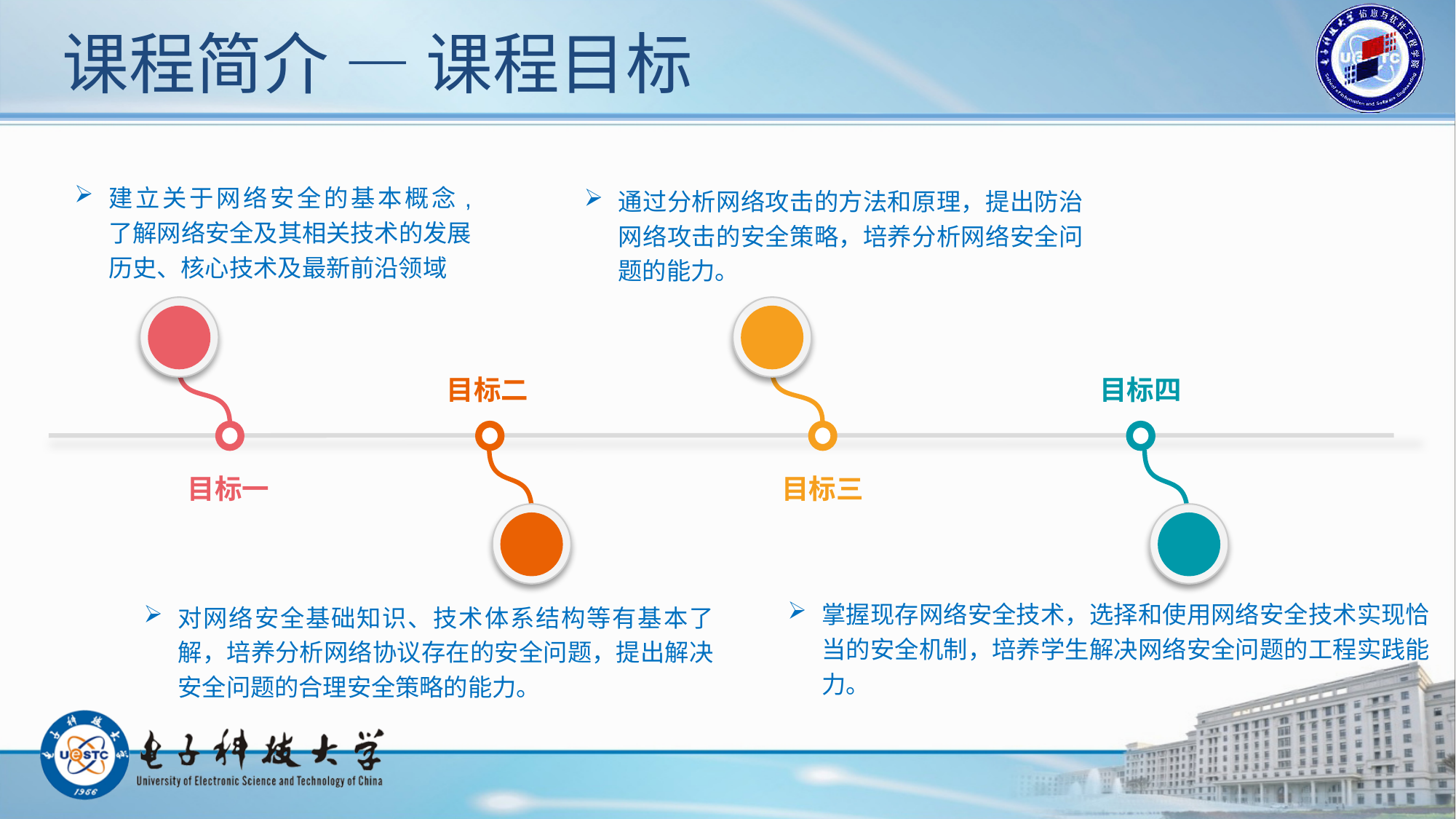

# 课程简介 — 课程目标
通过分析网络攻击的方法和原理，提出防治网络攻击的安全策略，培养分析网络安全问题的能力。
建立关于网络安全的基本概念, 了解网络安全及其相关技术的发展历史、核心技术及最新前沿领域

目标二
目标四

目标一
目标三
掌握现存网络安全技术，选择和使用网络安全技术实现恰当的安全机制，培养学生解决网络安全问题的工程实践能力。
对网络安全基础知识、技术体系结构等有基本了解，培养分析网络协议存在的安全问题，提出解决安全问题的合理安全策略的能力。